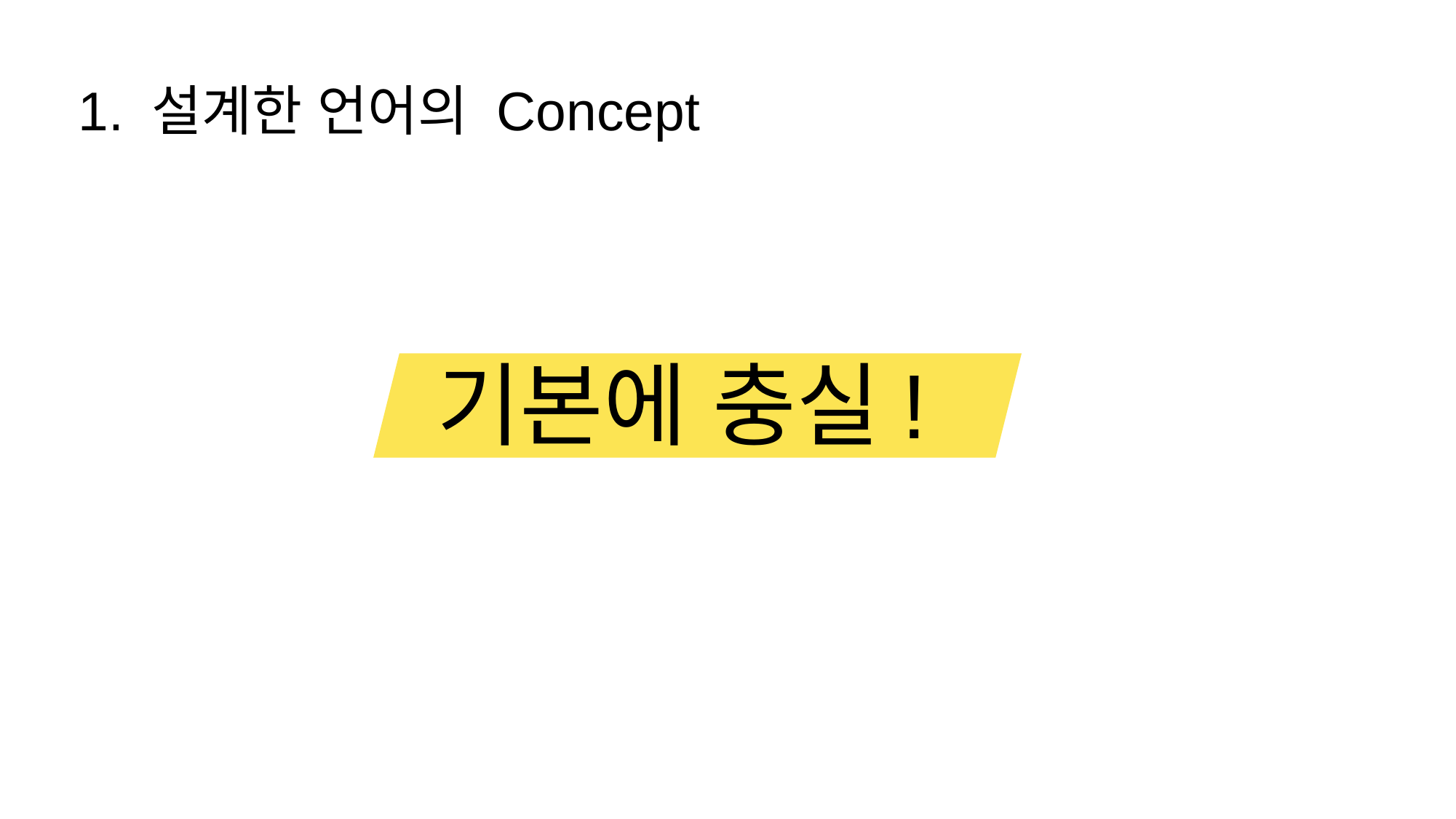

# 1. 설계한 언어의 Concept
기본에 충실!